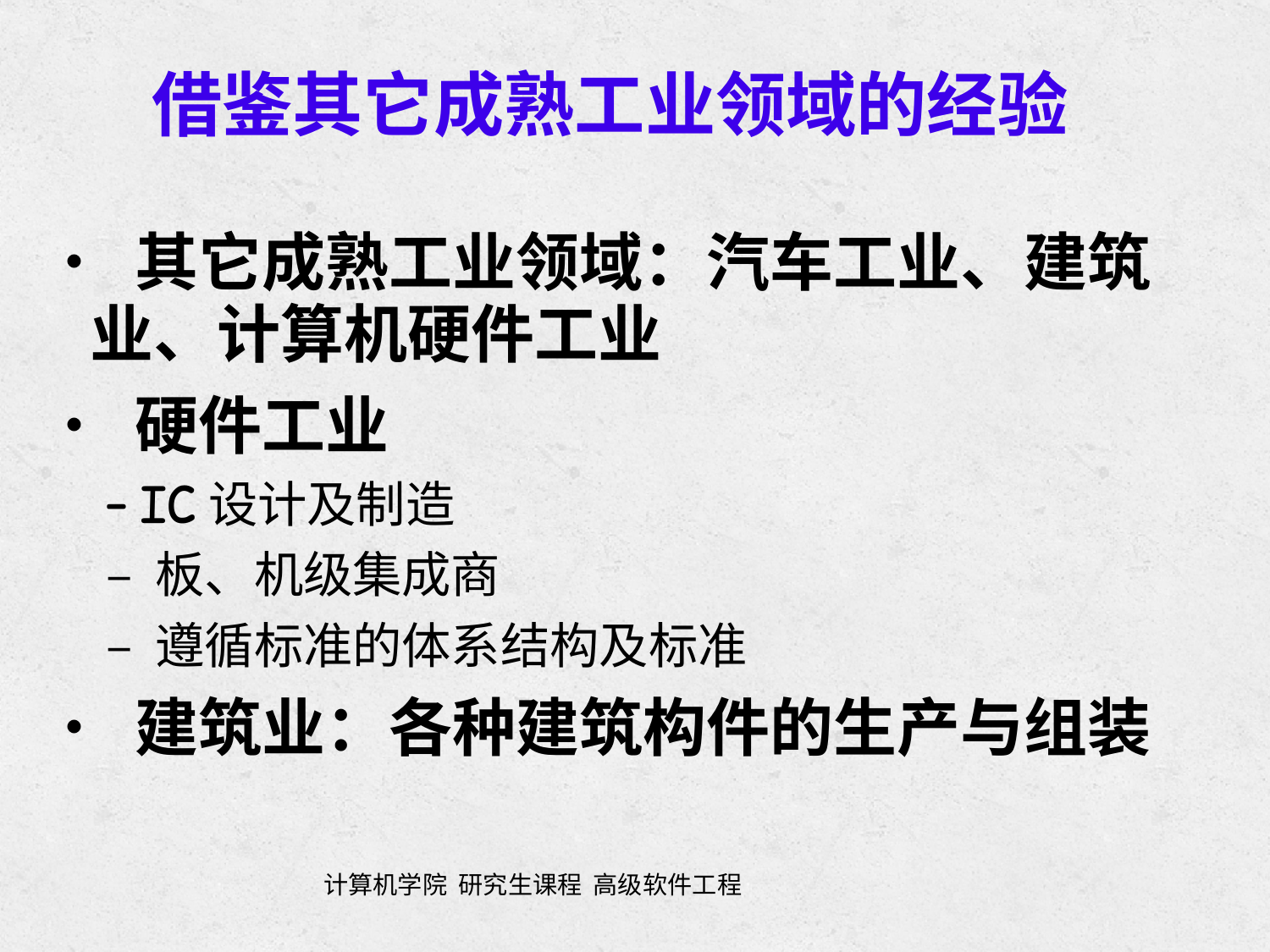

借鉴其它成熟工业领域的经验

• 其它成熟工业领域：汽车工业、建筑
	业、计算机硬件工业
• 硬件工业
		– IC设计及制造
		– 板、机级集成商
		– 遵循标准的体系结构及标准
• 建筑业：各种建筑构件的生产与组装
计算机学院  研究生课程  高级软件工程